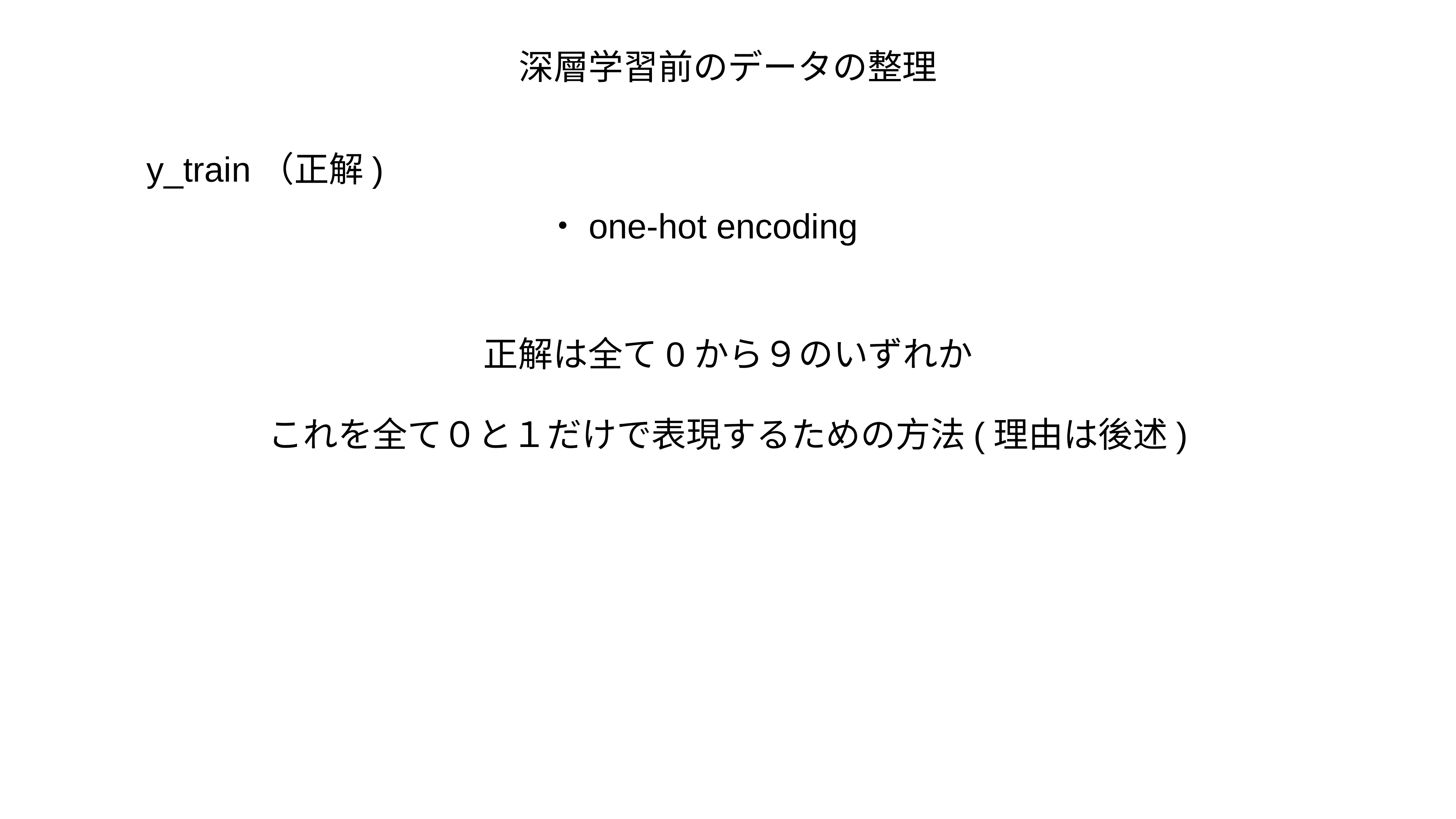

深層学習前のデータの整理
y_train（正解)
・one-hot encoding
正解は全て0から９のいずれか
これを全て０と１だけで表現するための方法(理由は後述)